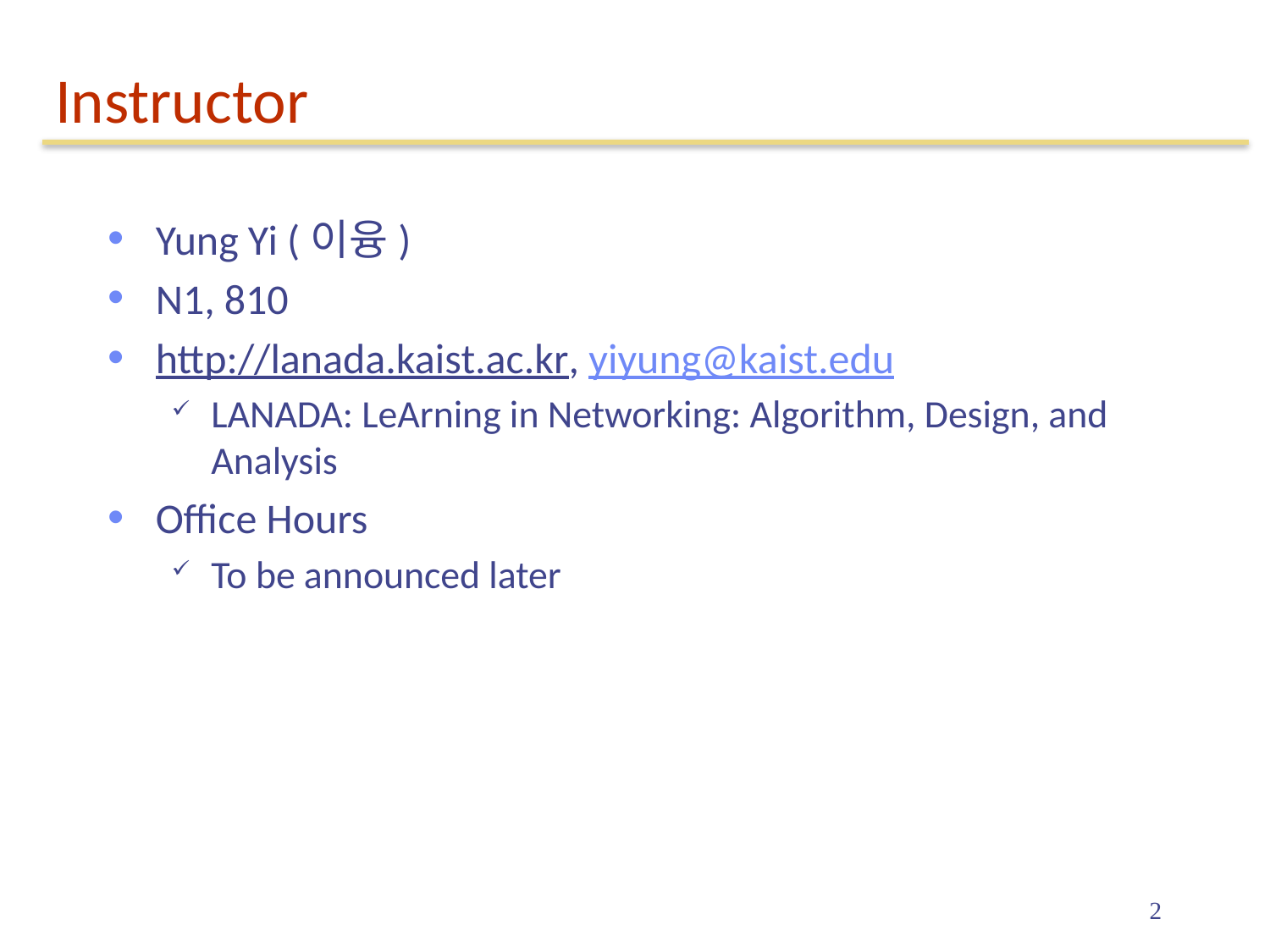

# Instructor
Yung Yi (이융)
N1, 810
http://lanada.kaist.ac.kr, yiyung@kaist.edu
LANADA: LeArning in Networking: Algorithm, Design, and Analysis
Office Hours
To be announced later
2